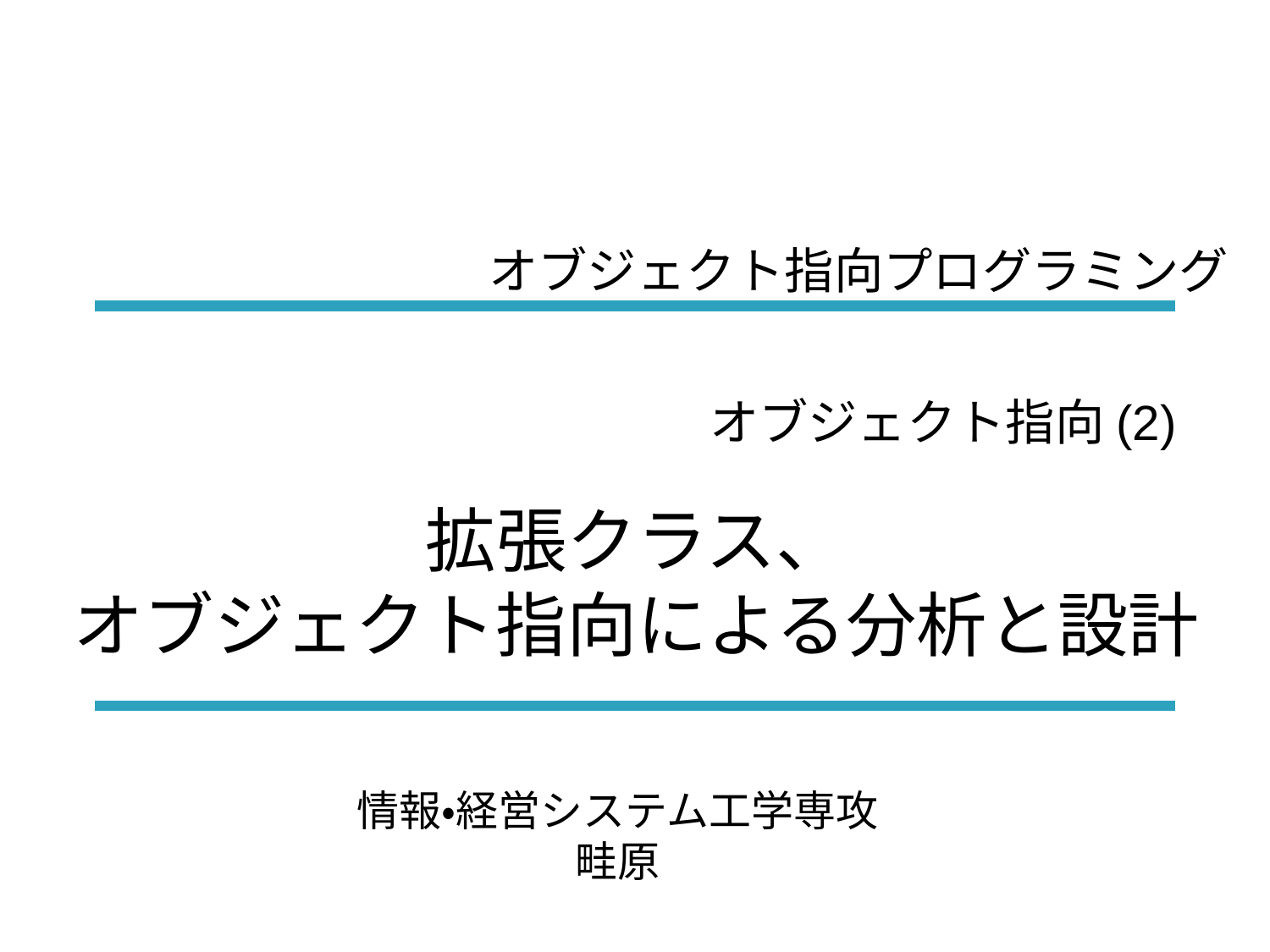

オブジェクト指向プログラミング
オブジェクト指向(2)
拡張クラス、
オブジェクト指向による分析と設計
情報・経営システム工学専攻
畦原